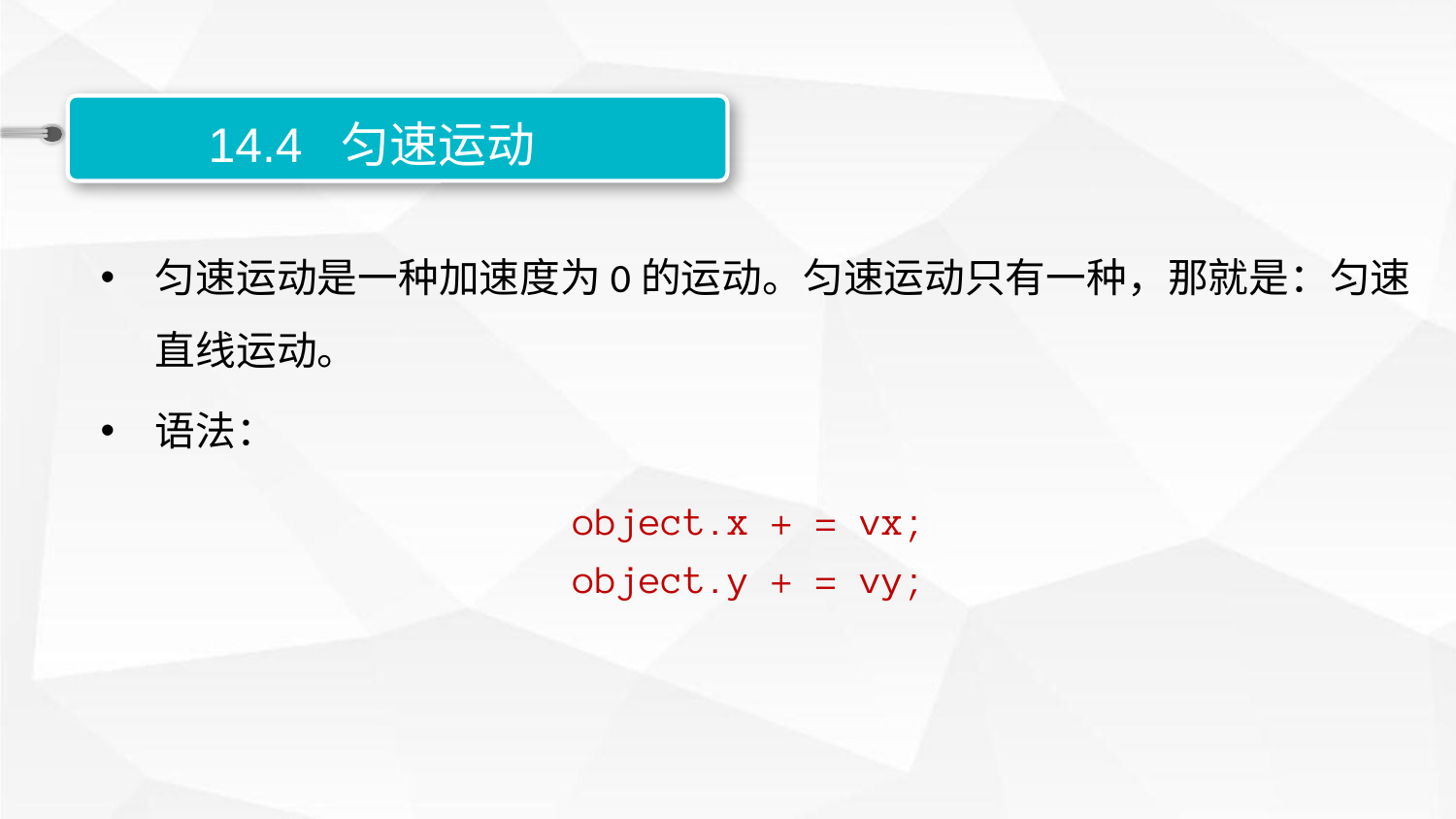

14.4  匀速运动

匀速运动是一种加速度为0的运动。匀速运动只有一种，那就是：匀速直线运动。
语法：
object.x + = vx;
object.y + = vy;